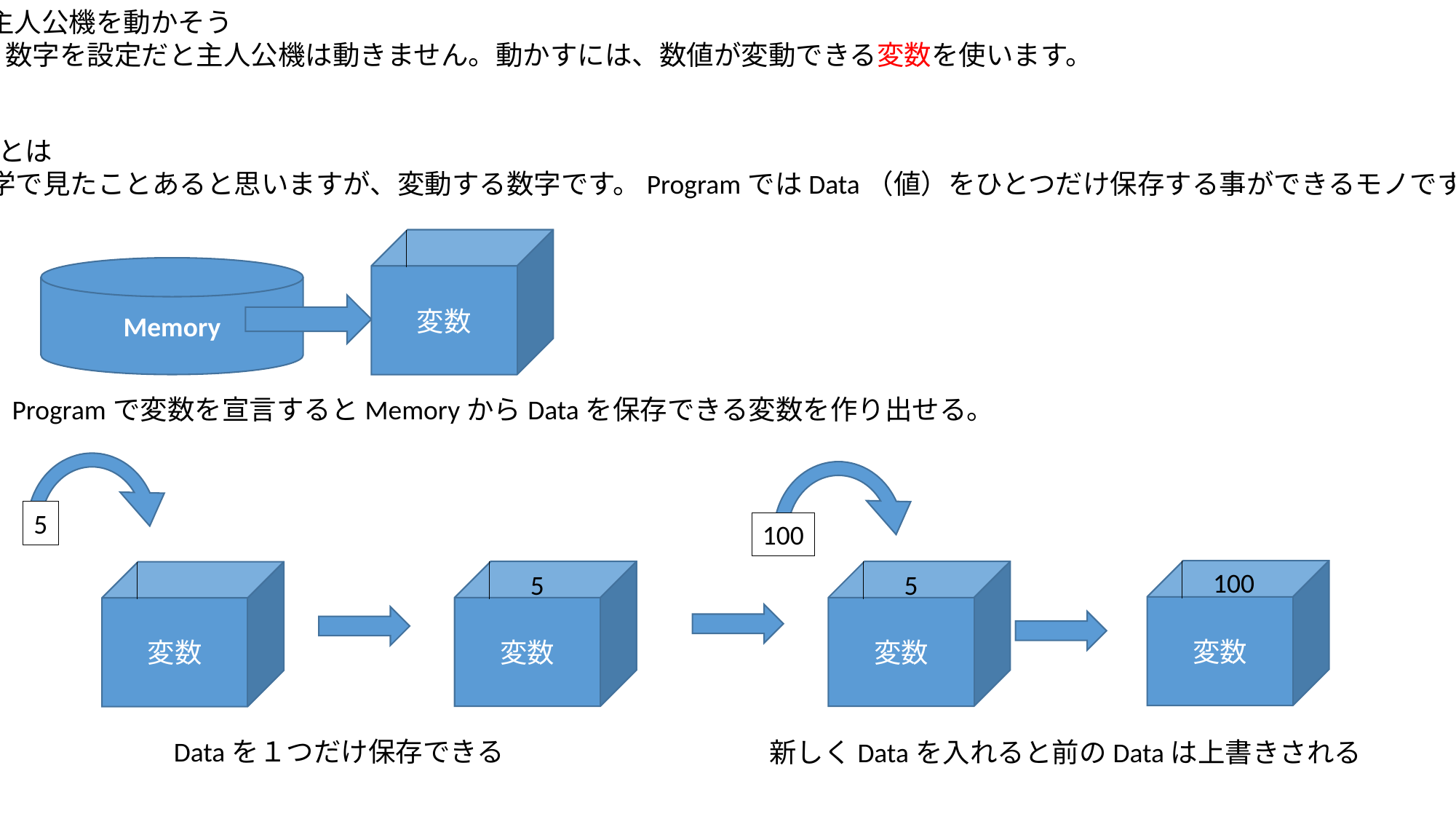

・主人公機を動かそう
　数字を設定だと主人公機は動きません。動かすには、数値が変動できる変数を使います。
・変数とは
　数学で見たことあると思いますが、変動する数字です。ProgramではData（値）をひとつだけ保存する事ができるモノです
変数
Memory

Programで変数を宣言するとMemoryからDataを保存できる変数を作り出せる。

5
100
100
変数
変数
変数
変数
5
5

Dataを１つだけ保存できる
新しくDataを入れると前のDataは上書きされる